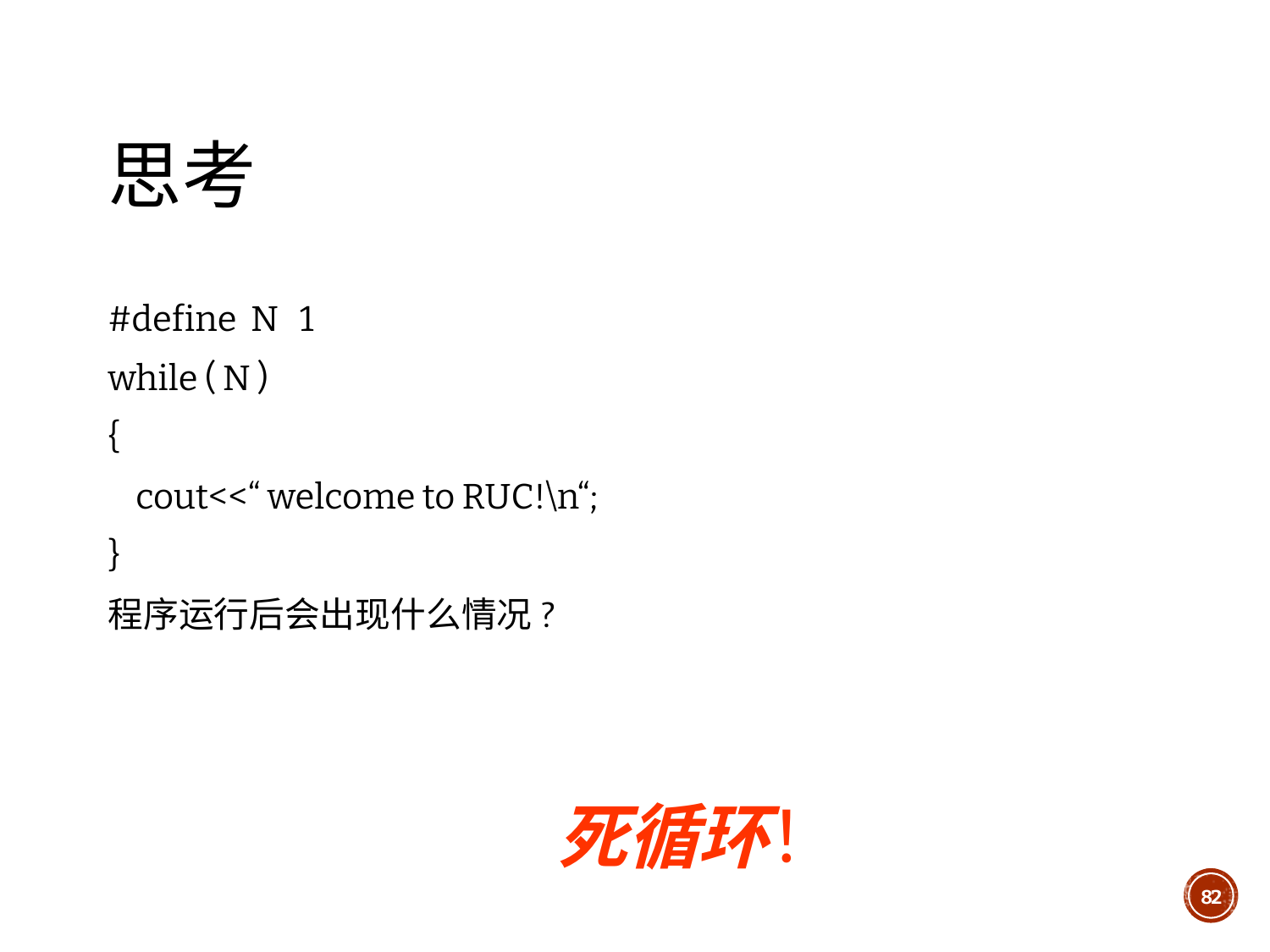

# 思考
#define  N   1
while ( N )
{
    cout<<“ welcome to RUC!\n“;
}
程序运行后会出现什么情况?

死循环！
82